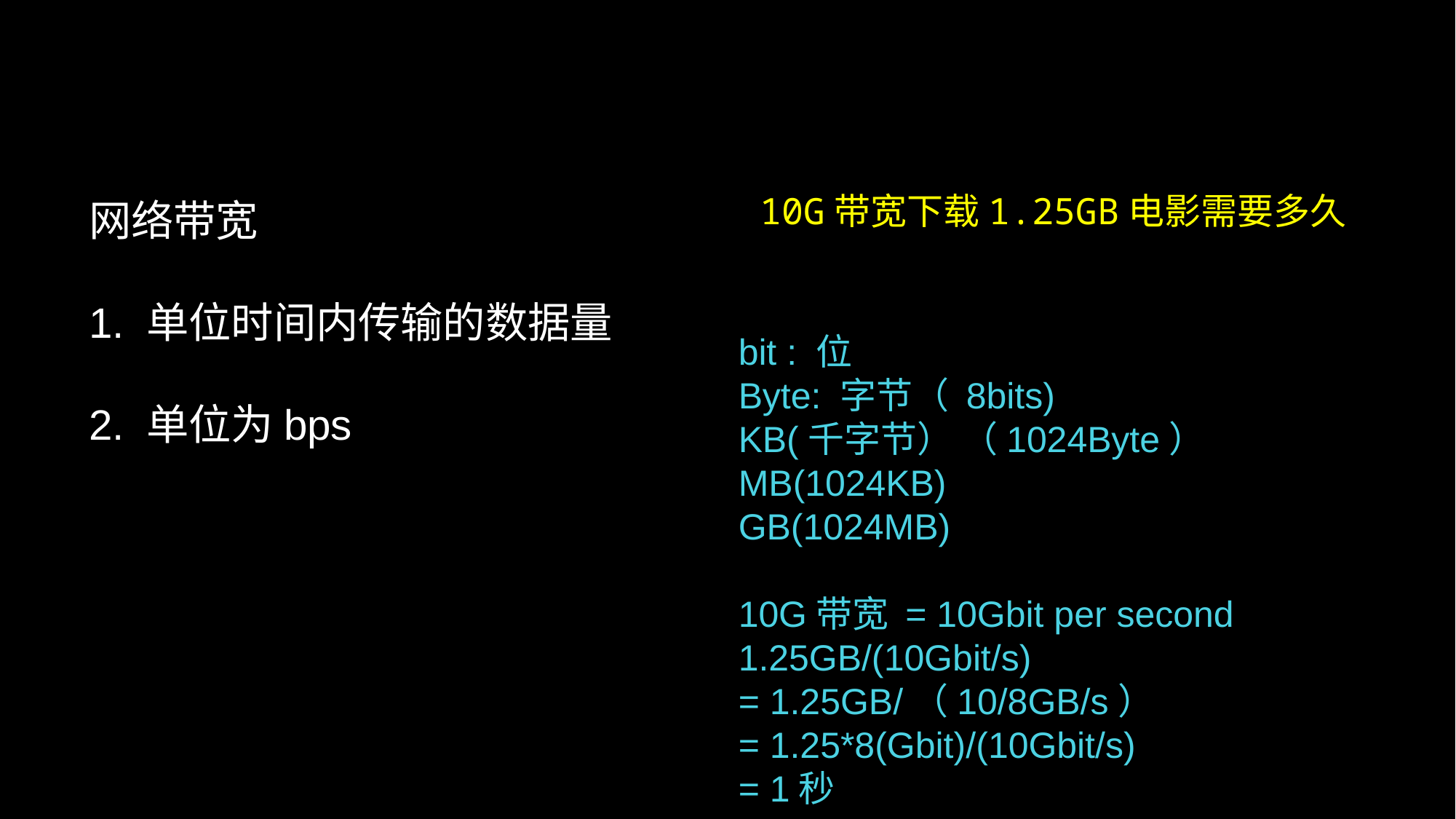

# 网络带宽 1. 单位时间内传输的数据量 2. 单位为bps
10G带宽下载1.25GB电影需要多久
bit : 位
Byte: 字节（ 8bits)
KB(千字节） （1024Byte）
MB(1024KB)
GB(1024MB)

10G带宽 = 10Gbit per second
1.25GB/(10Gbit/s)
= 1.25GB/（10/8GB/s）
= 1.25*8(Gbit)/(10Gbit/s)
= 1秒